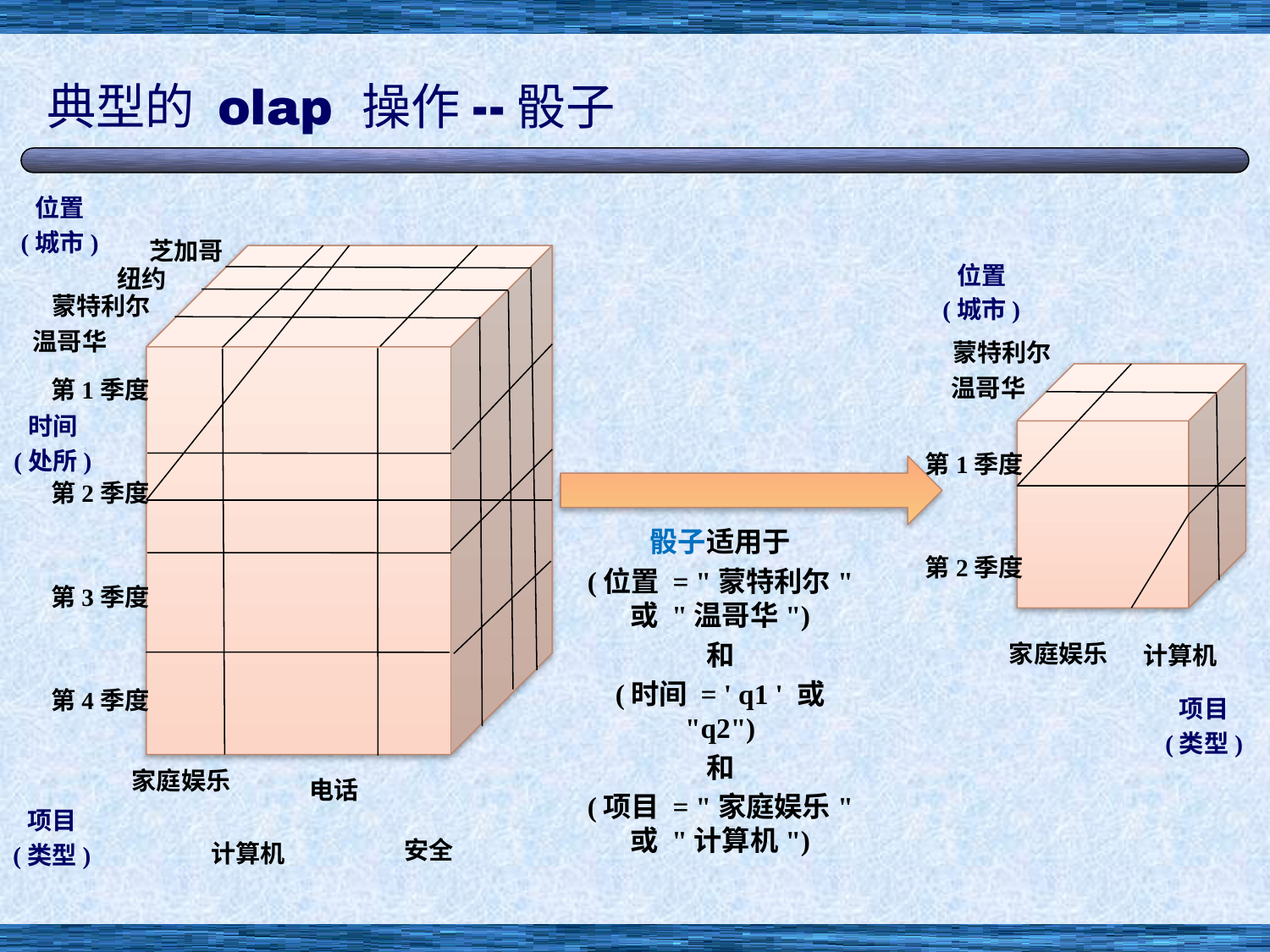

# 典型的 olap 操作--骰子
位置
(城市)
芝加哥

位置
(城市)
纽约
蒙特利尔
温哥华
蒙特利尔

温哥华
第1季度

第2季度

第3季度

第4季度

时间
(处所)
第1季度

第2季度

骰子适用于
(位置 = "蒙特利尔" 或 "温哥华")
和
(时间 = ' q1 ' 或 "q2")
和
(项目 = "家庭娱乐" 或 "计算机")
家庭娱乐
计算机
项目
(类型)
家庭娱乐
电话
项目
(类型)
安全
计算机